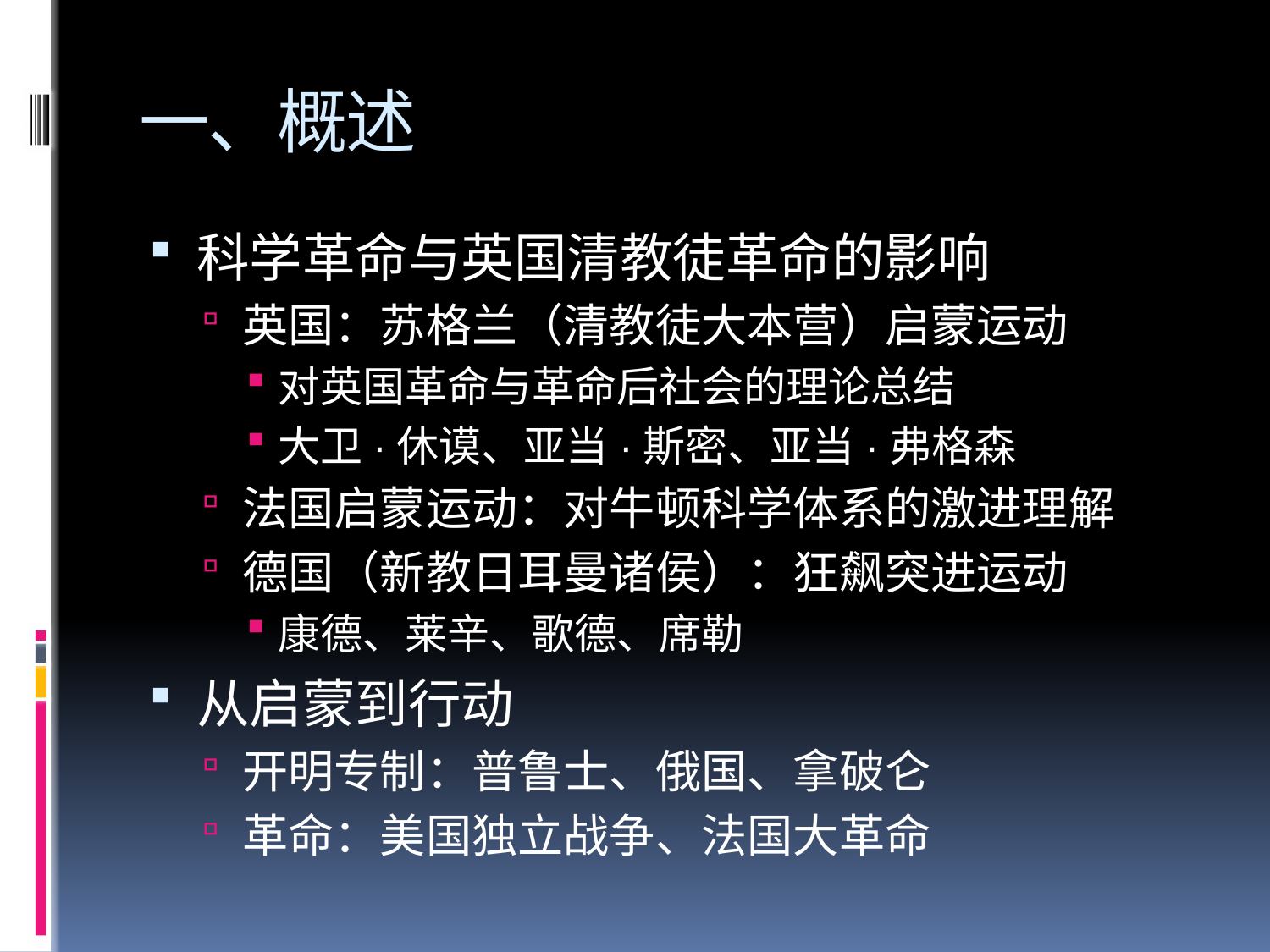

# 一、概述
科学革命与英国清教徒革命的影响
英国：苏格兰（清教徒大本营）启蒙运动
对英国革命与革命后社会的理论总结
大卫·休谟、亚当·斯密、亚当·弗格森
法国启蒙运动：对牛顿科学体系的激进理解
德国（新教日耳曼诸侯）：狂飙突进运动
康德、莱辛、歌德、席勒
从启蒙到行动
开明专制：普鲁士、俄国、拿破仑
革命：美国独立战争、法国大革命